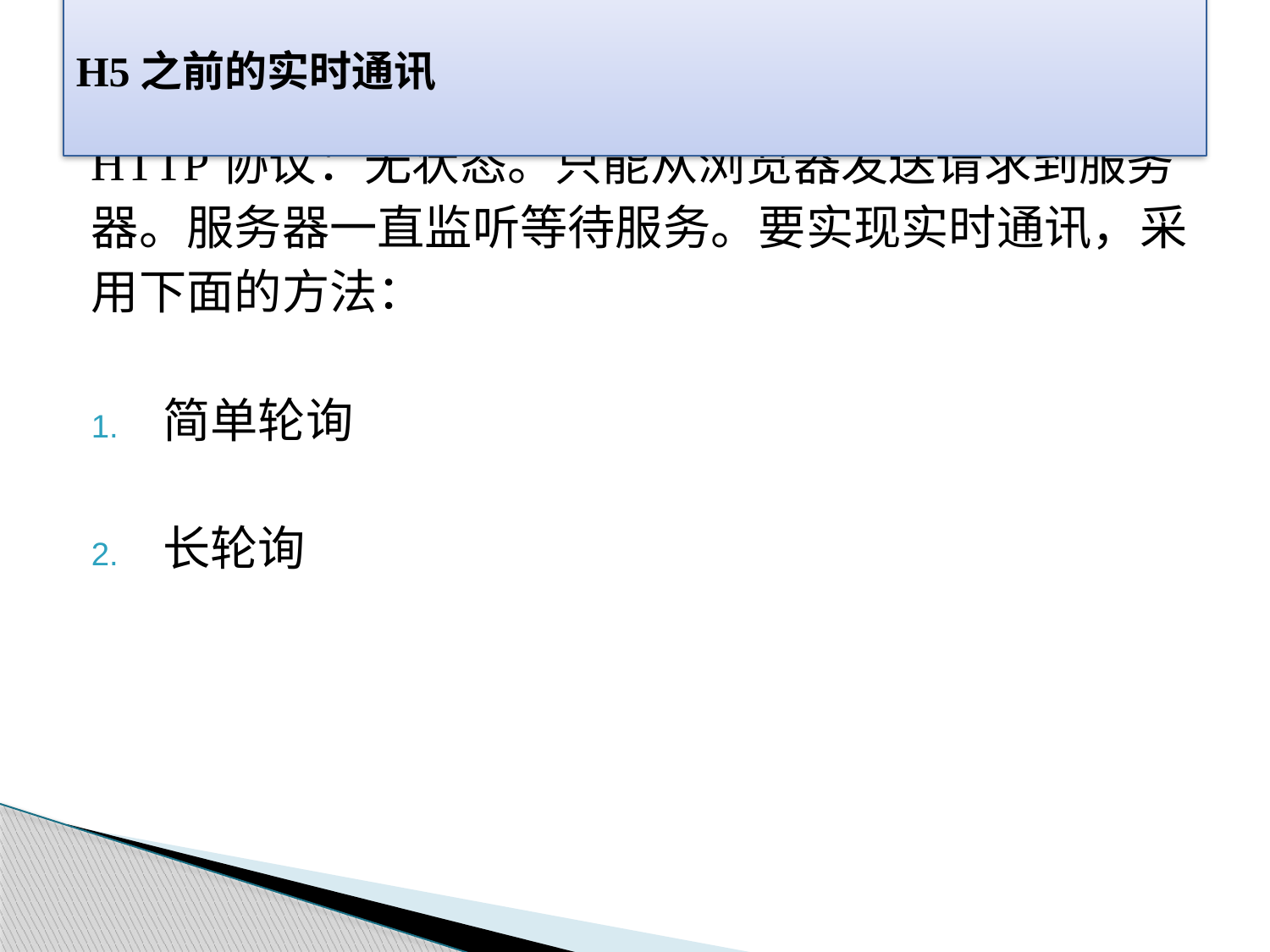

# H5之前的实时通讯
HTTP协议：无状态。只能从浏览器发送请求到服务
器。服务器一直监听等待服务。要实现实时通讯，采
用下面的方法：

简单轮询

长轮询